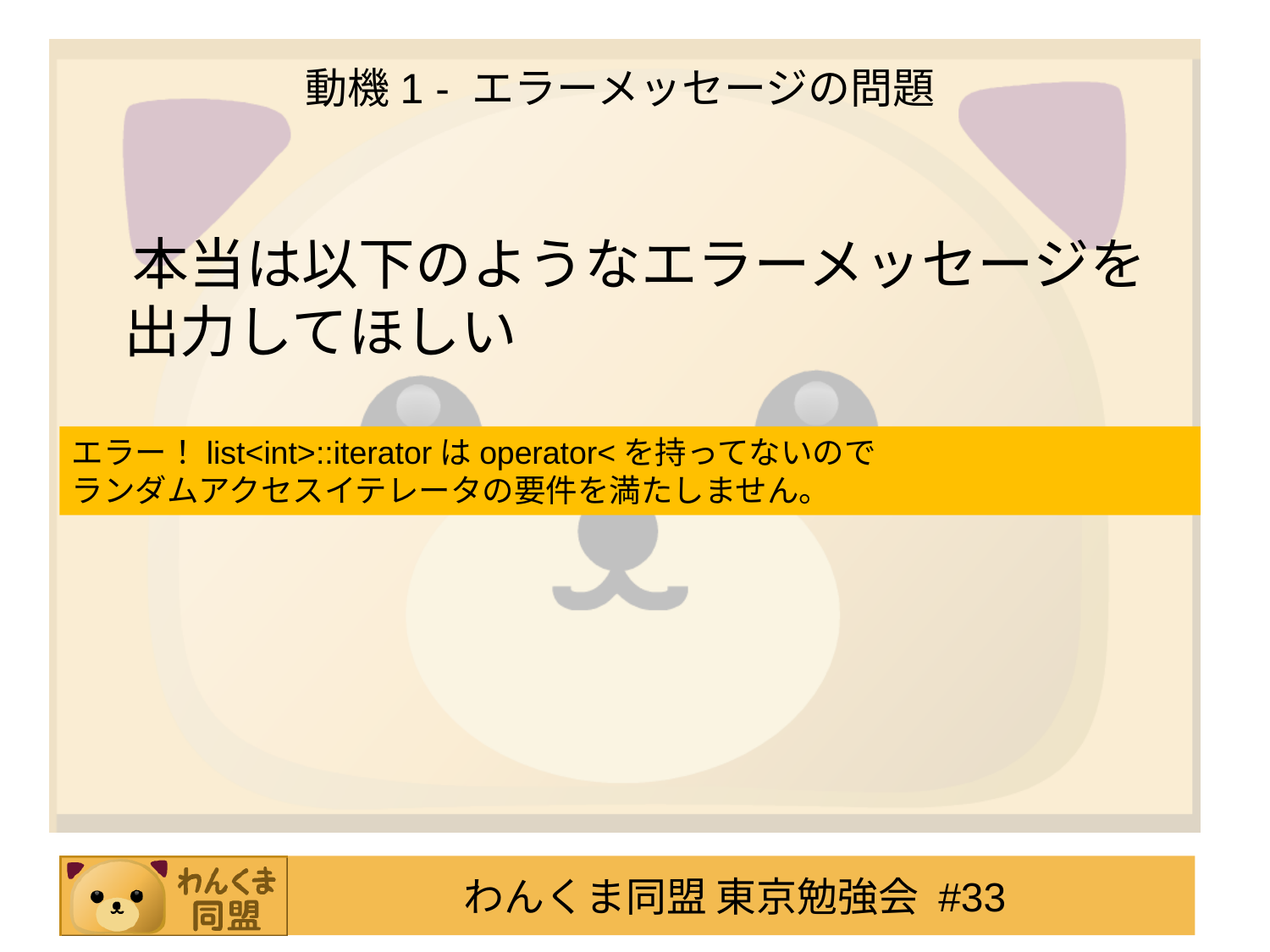

# 動機1 - エラーメッセージの問題
　本当は以下のようなエラーメッセージを
出力してほしい

エラー！list<int>::iteratorはoperator<を持ってないので
ランダムアクセスイテレータの要件を満たしません。